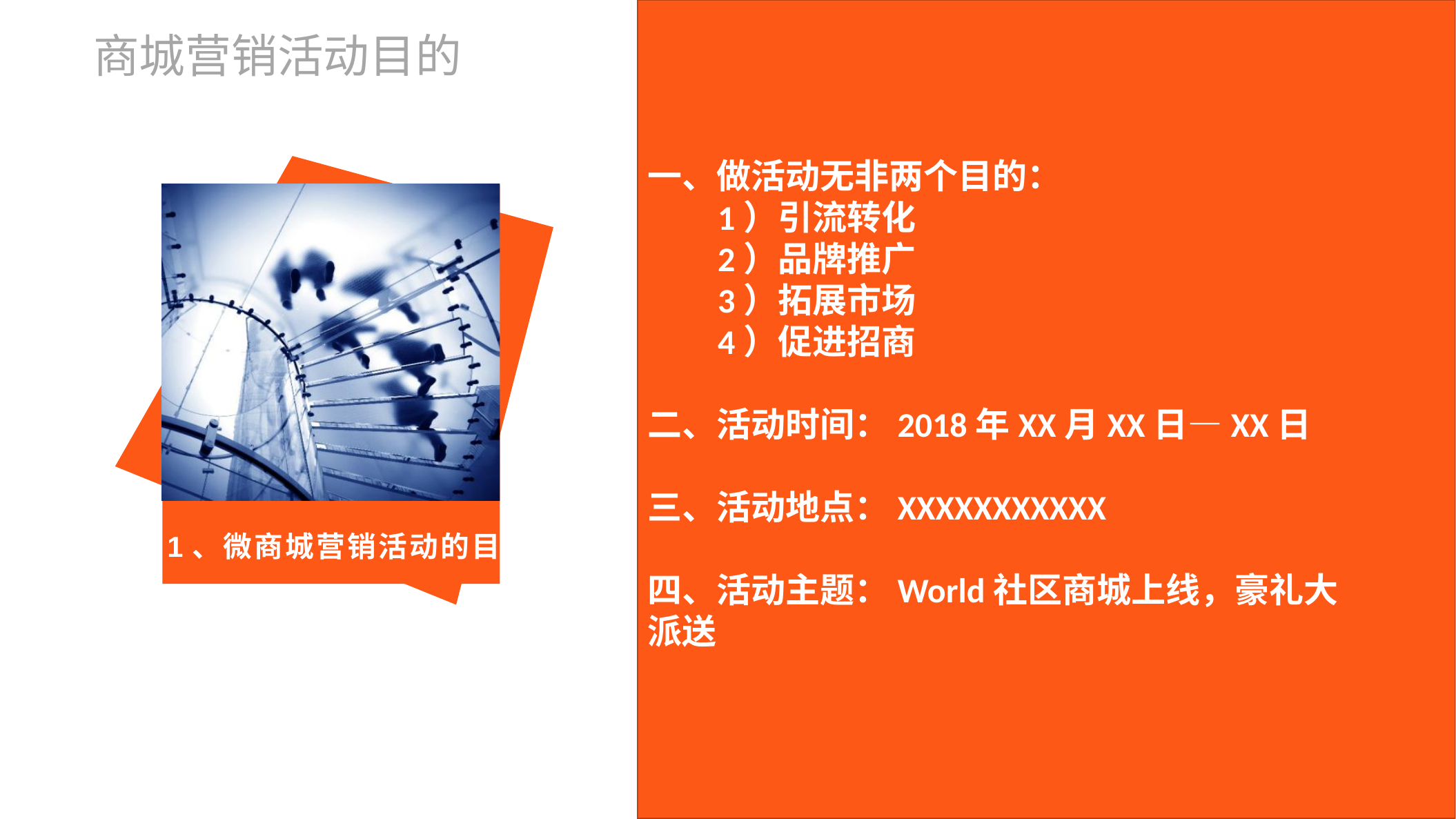

商城营销活动目的
一、做活动无非两个目的：
         1）引流转化
         2）品牌推广
         3）拓展市场
         4）促进招商

二、活动时间：2018年XX月XX日—XX日

三、活动地点：XXXXXXXXXXX

四、活动主题：World社区商城上线，豪礼大派送

请替换文字内容
1、微商城营销活动的目的